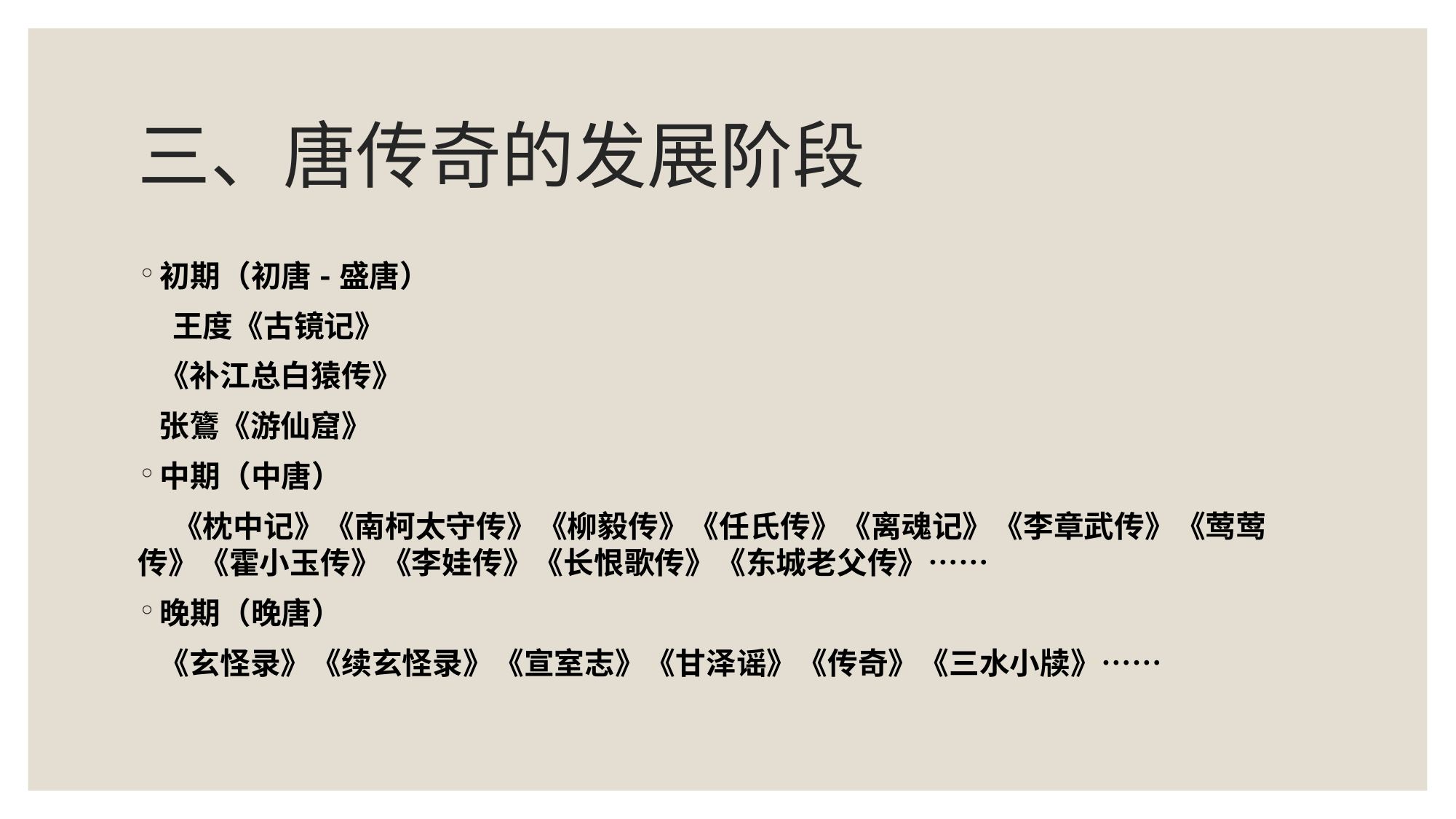

# 三、唐传奇的发展阶段
初期（初唐-盛唐）
    王度《古镜记》
  《补江总白猿传》
  张鷟《游仙窟》
中期（中唐）
    《枕中记》《南柯太守传》《柳毅传》《任氏传》《离魂记》《李章武传》《莺莺传》《霍小玉传》《李娃传》《长恨歌传》《东城老父传》……
晚期（晚唐）
  《玄怪录》《续玄怪录》《宣室志》《甘泽谣》《传奇》《三水小牍》……